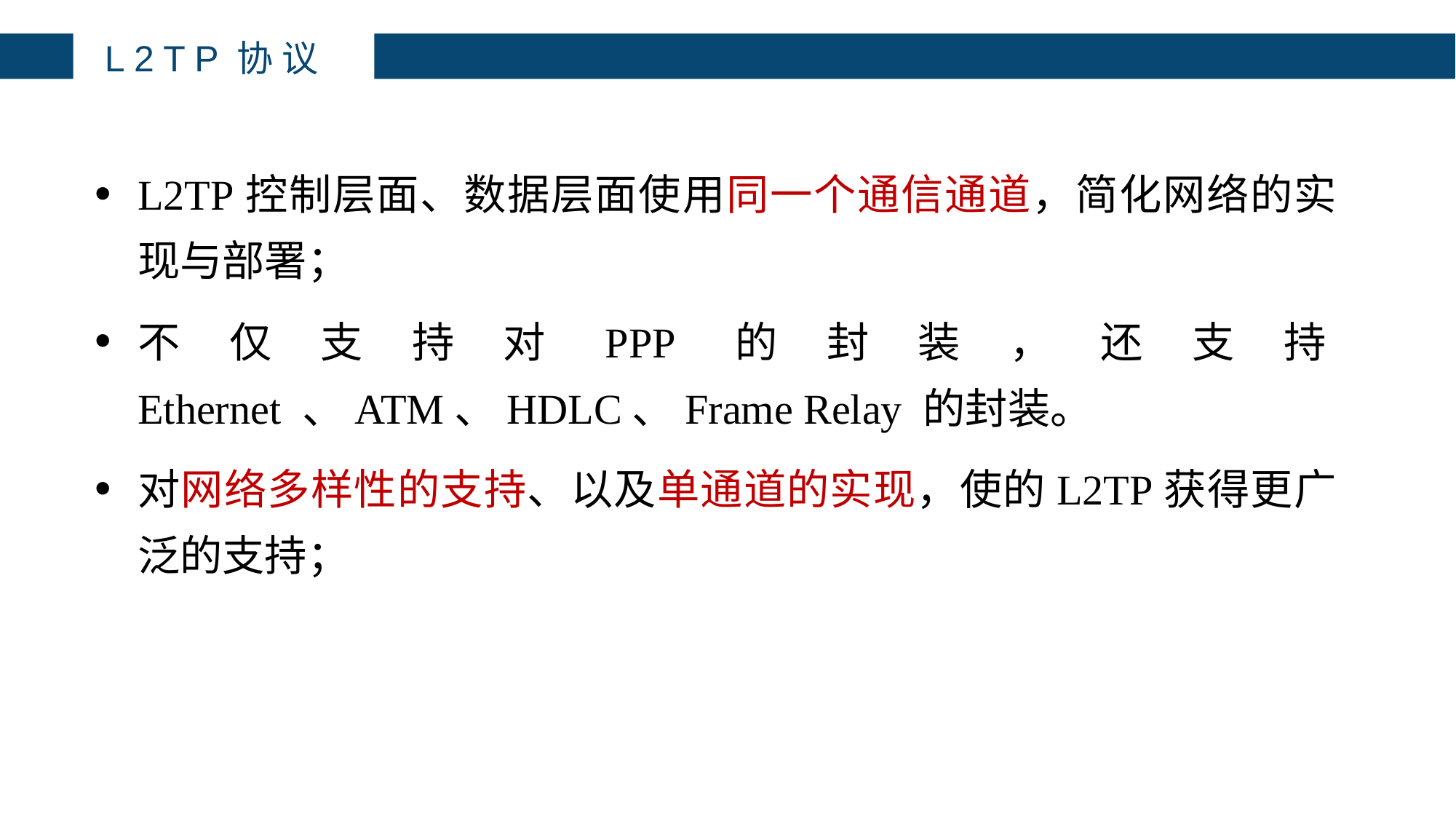

# L2TP协议

L2TP控制层面、数据层面使用同一个通信通道，简化网络的实现与部署；
不仅支持对PPP的封装，还支持Ethernet 、ATM、HDLC、Frame Relay 的封装。
对网络多样性的支持、以及单通道的实现，使的L2TP获得更广泛的支持；